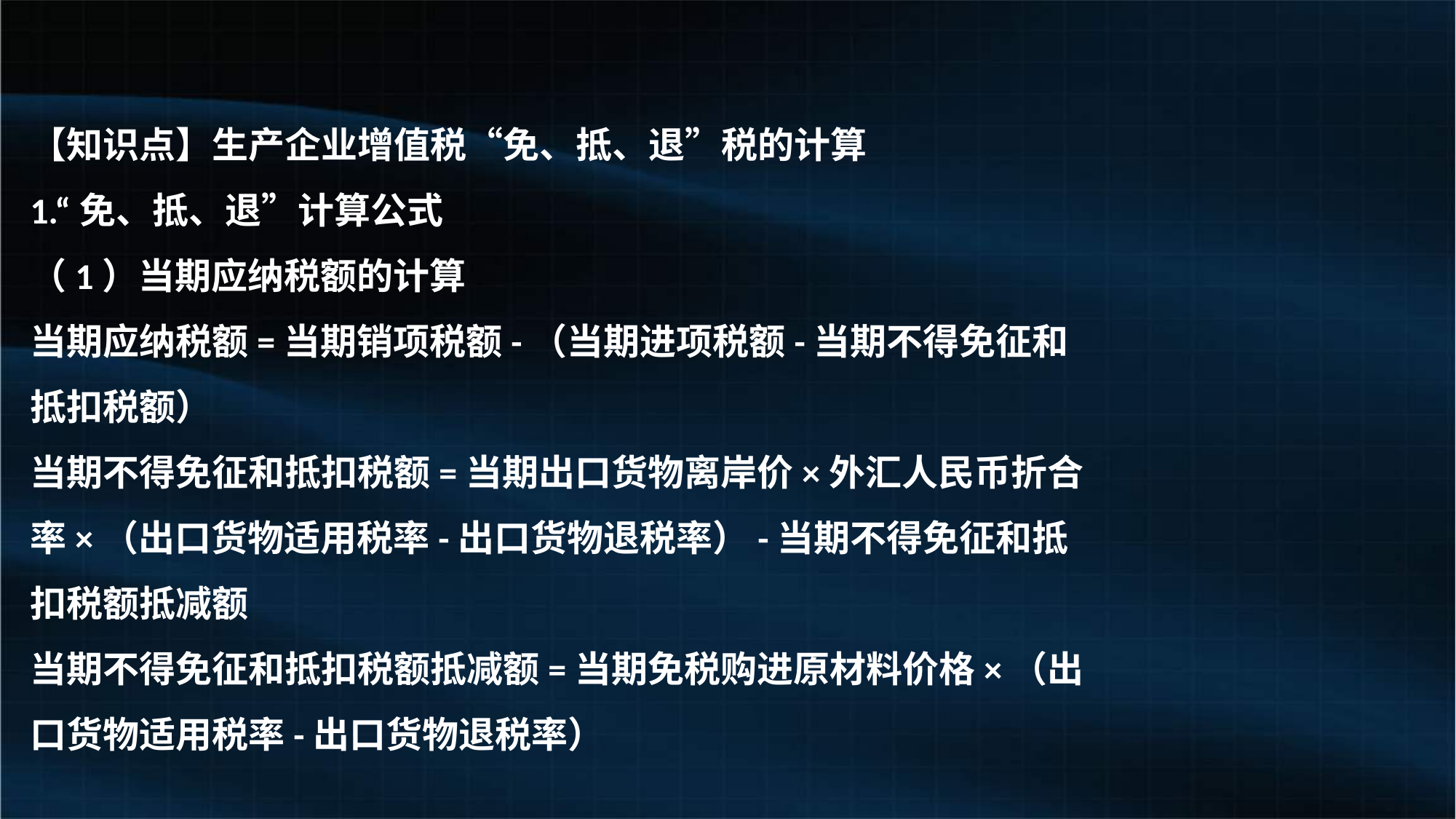

【知识点】生产企业增值税“免、抵、退”税的计算
1.“免、抵、退”计算公式
（1）当期应纳税额的计算
当期应纳税额=当期销项税额-（当期进项税额-当期不得免征和抵扣税额）
当期不得免征和抵扣税额=当期出口货物离岸价×外汇人民币折合率×（出口货物适用税率-出口货物退税率）-当期不得免征和抵扣税额抵减额
当期不得免征和抵扣税额抵减额=当期免税购进原材料价格×（出口货物适用税率-出口货物退税率）